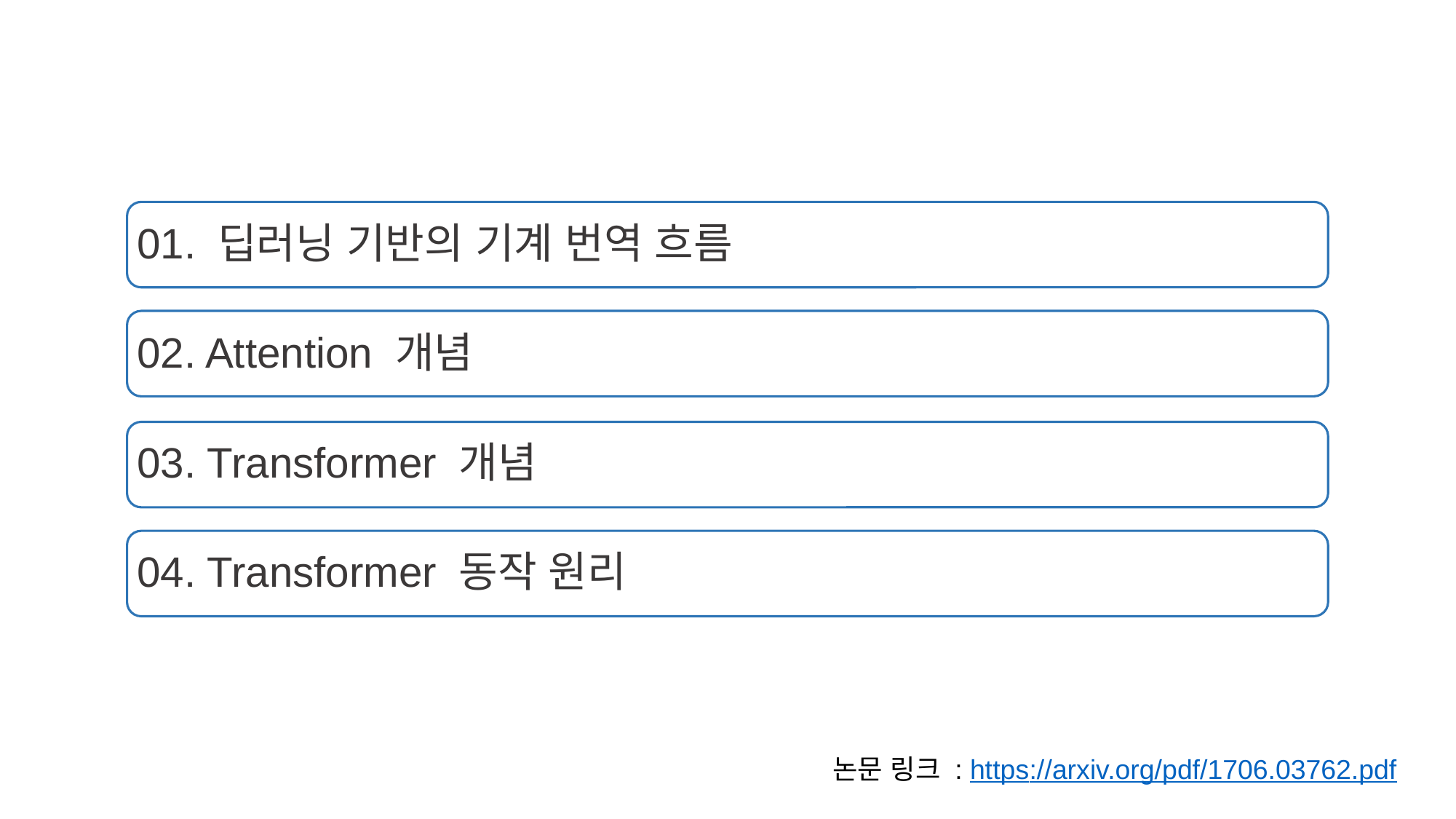

01. 딥러닝 기반의 기계 번역 흐름
02. Attention 개념
03. Transformer 개념
04. Transformer 동작 원리
논문 링크 : https://arxiv.org/pdf/1706.03762.pdf